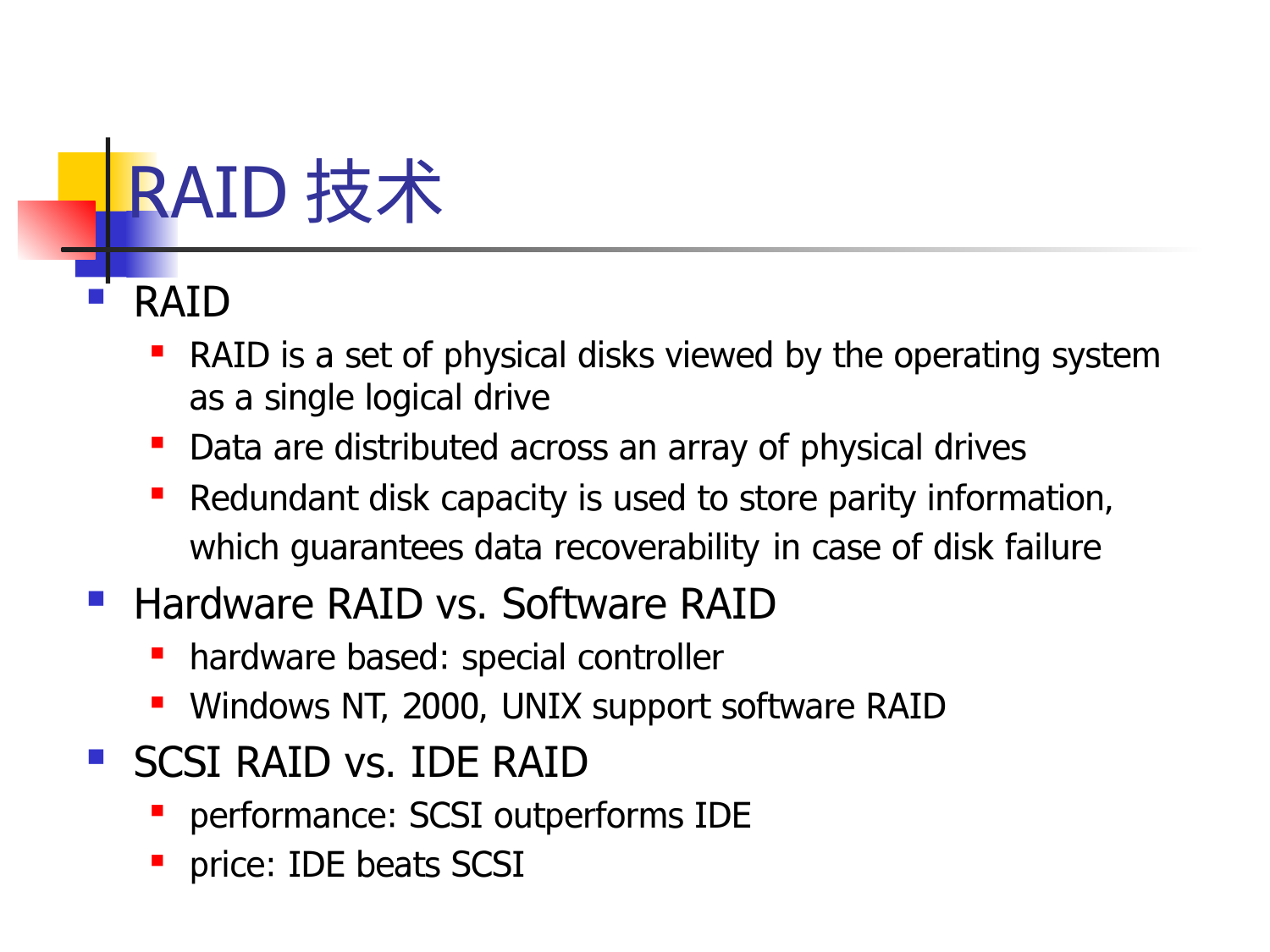

# RAID技术
RAID
RAID is a set of physical disks viewed by the operating system as a single logical drive
Data are distributed across an array of physical drives
Redundant disk capacity is used to store parity information, which guarantees data recoverability in case of disk failure
Hardware RAID vs. Software RAID
hardware based: special controller
Windows NT, 2000, UNIX support software RAID
SCSI RAID vs. IDE RAID
performance: SCSI outperforms IDE
price: IDE beats SCSI